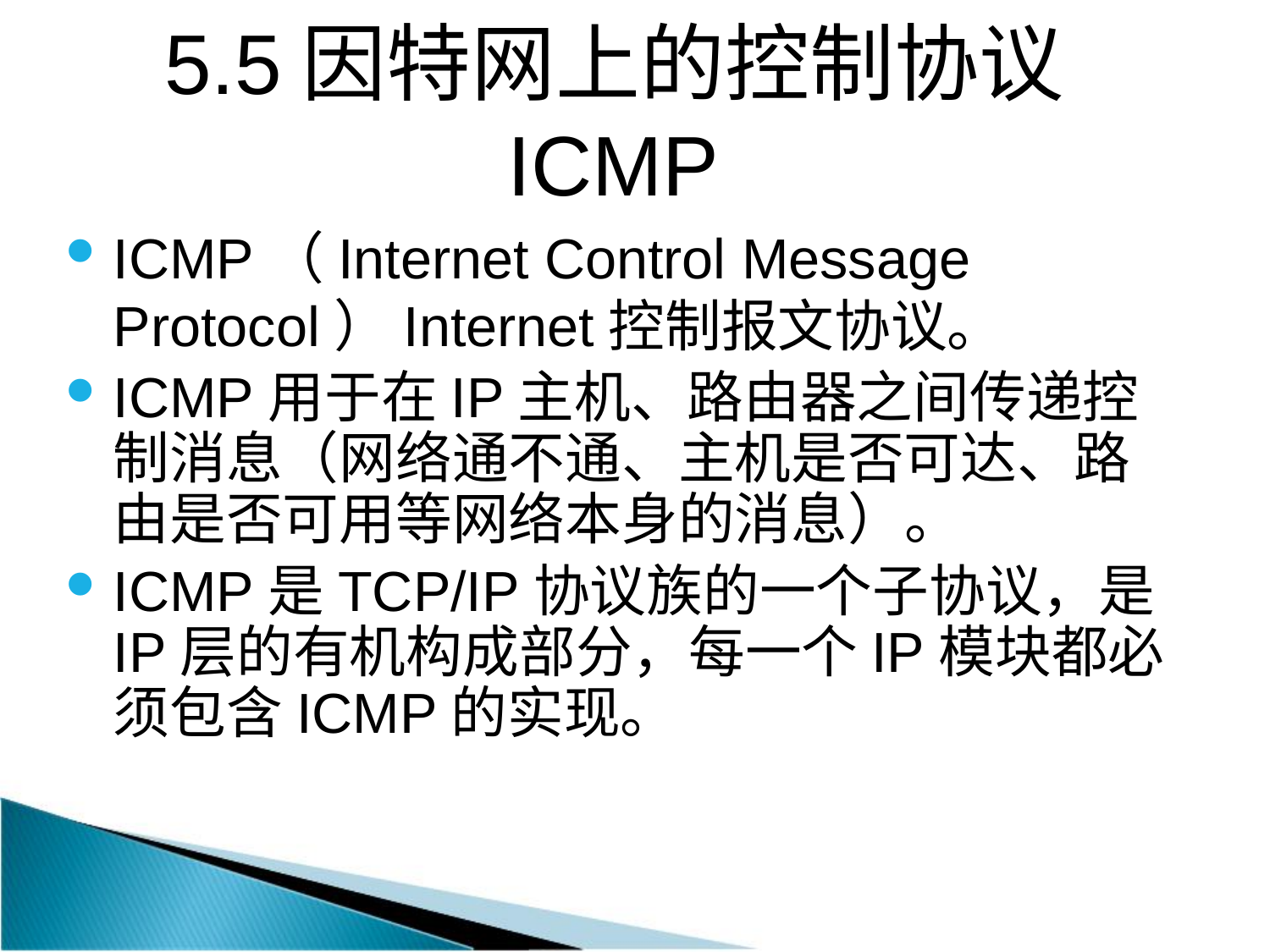

# 5.5因特网上的控制协议ICMP
ICMP（Internet Control Message Protocol）Internet控制报文协议。
ICMP用于在IP主机、路由器之间传递控制消息（网络通不通、主机是否可达、路由是否可用等网络本身的消息）。
ICMP是TCP/IP协议族的一个子协议，是IP层的有机构成部分，每一个IP模块都必须包含ICMP的实现。